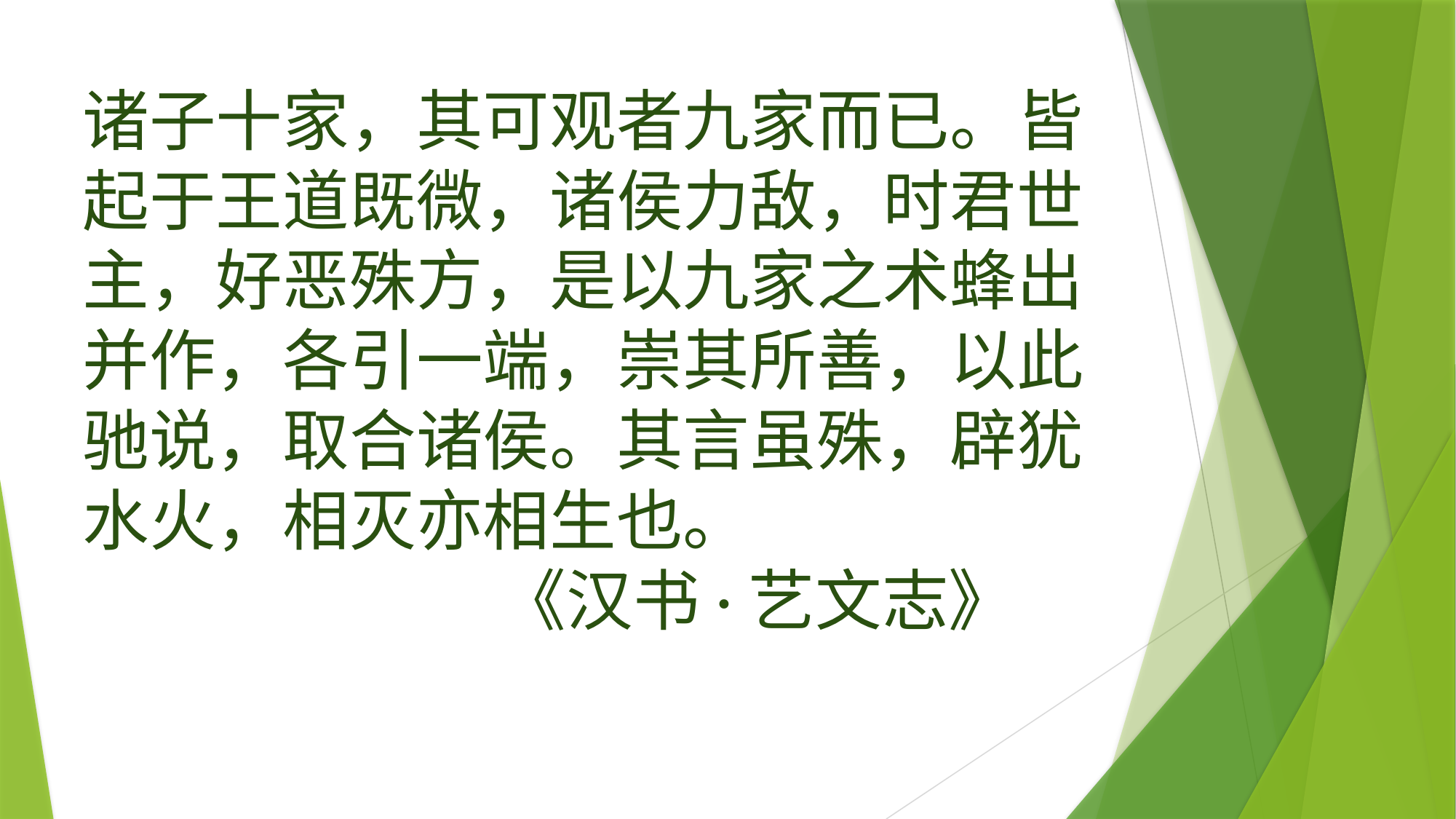

诸子十家，其可观者九家而已。皆起于王道既微，诸侯力敌，时君世主，好恶殊方，是以九家之术蜂出并作，各引一端，崇其所善，以此驰说，取合诸侯。其言虽殊，辟犹水火，相灭亦相生也。
                            《汉书·艺文志》
#